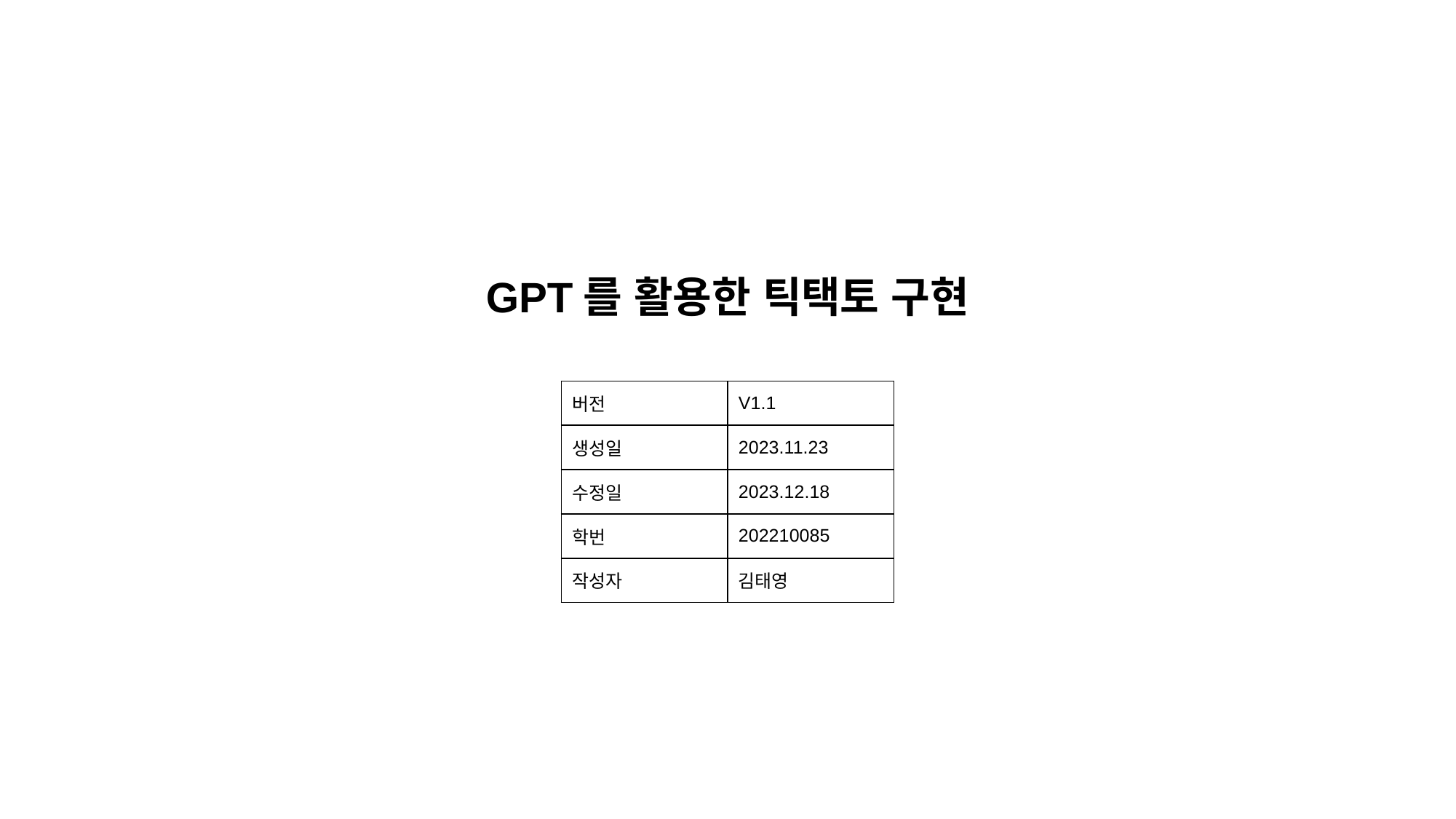

#
GPT를 활용한 틱택토 구현
| 버전 | V1.1 |
| --- | --- |
| 생성일 | 2023.11.23 |
| 수정일 | 2023.12.18 |
| 학번 | 202210085 |
| 작성자 | 김태영 |